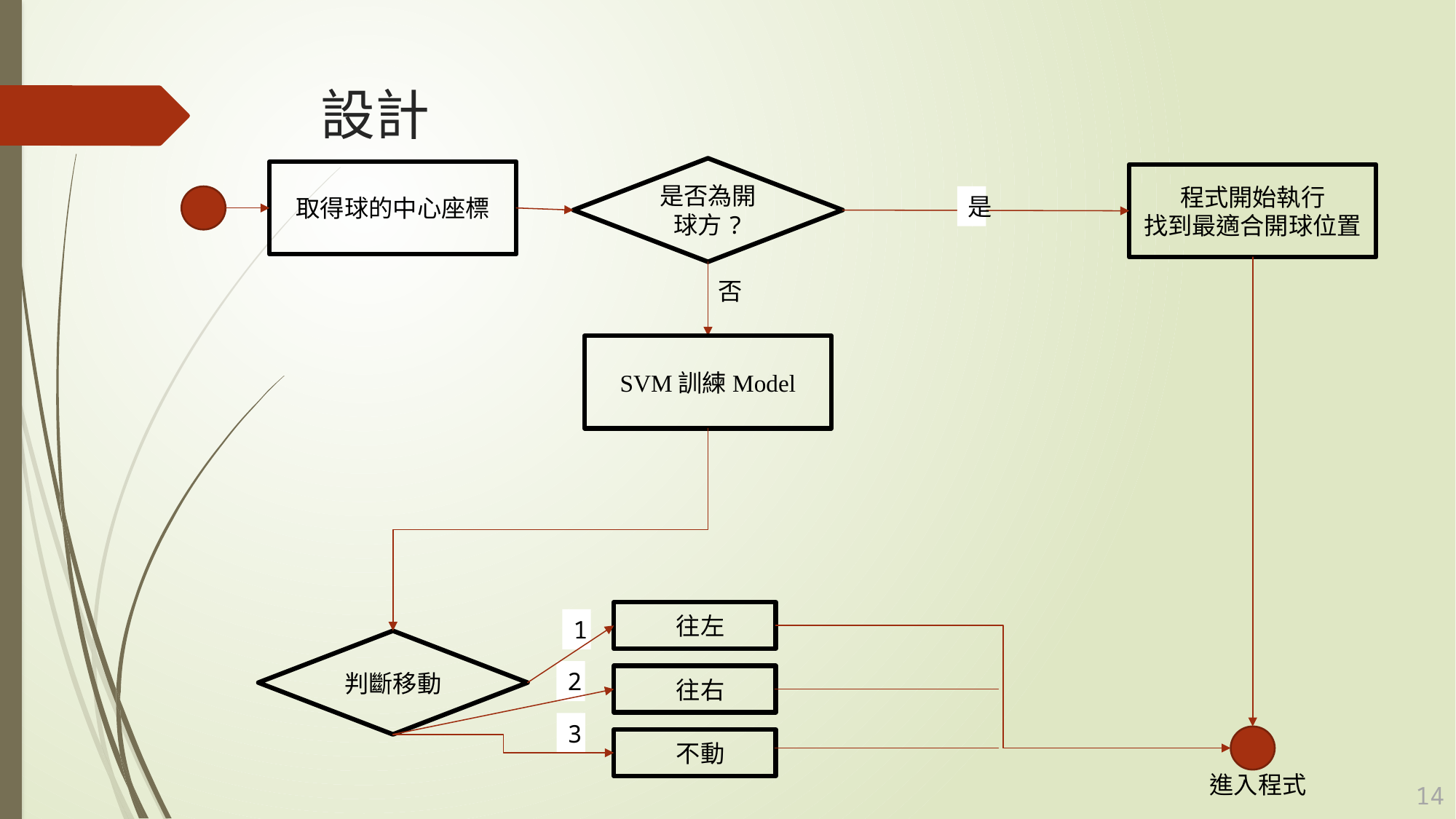

# 設計
是否為開球方?
取得球的中心座標
程式開始執行
找到最適合開球位置
是

否

 往左
1
判斷移動
2
 往右
3
 不動
進入程式
SVM訓練Model
14